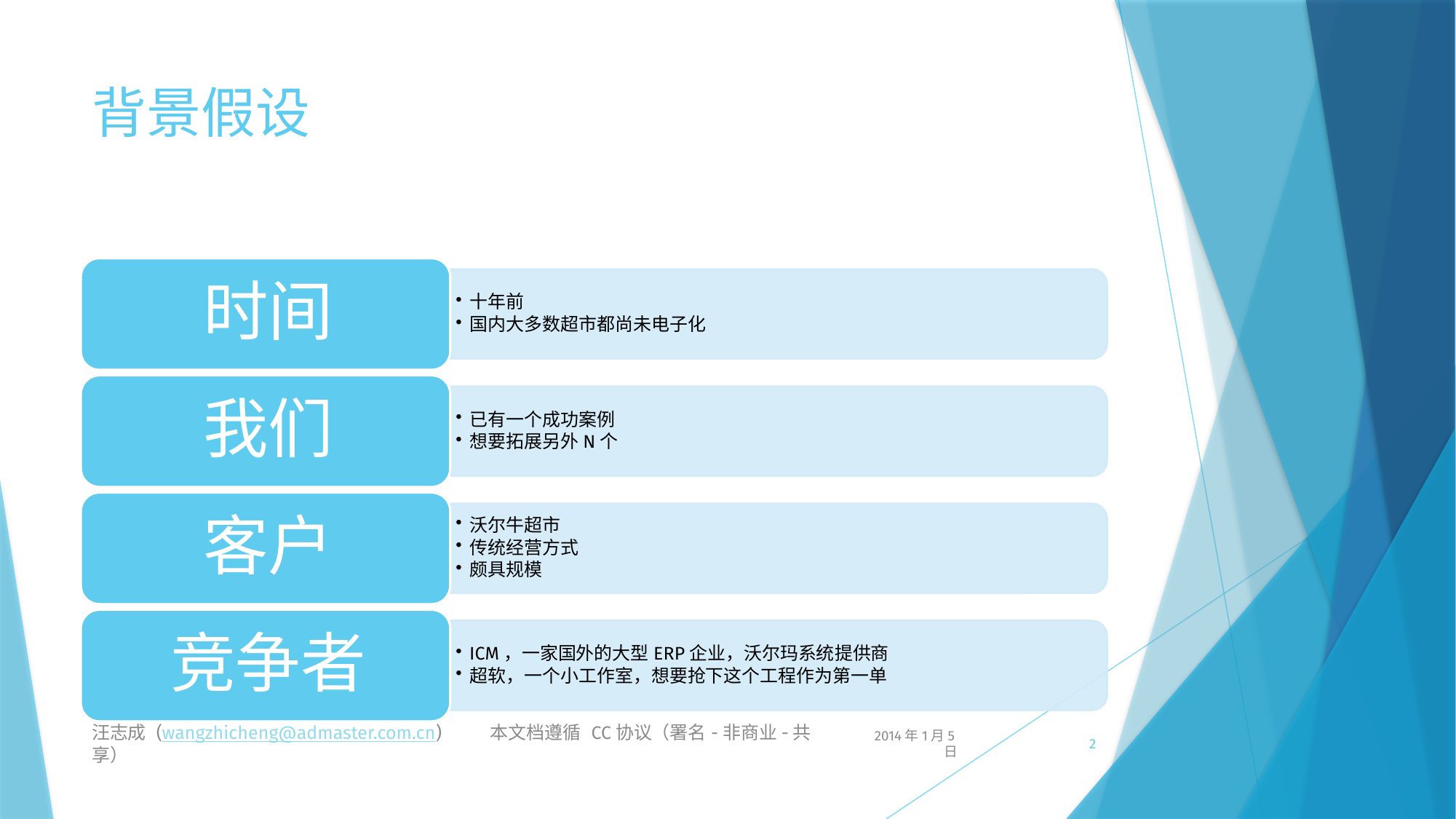

# 背景假设
十年前
国内大多数超市都尚未电子化
时间
已有一个成功案例
想要拓展另外N个
我们
沃尔牛超市
传统经营方式
颇具规模
客户
ICM，一家国外的大型ERP企业，沃尔玛系统提供商
超软，一个小工作室，想要抢下这个工程作为第一单
竞争者
汪志成 (wangzhicheng@admaster.com.cn)         本文档遵循 CC协议（署名-非商业-共享）
2014年1月5日
2